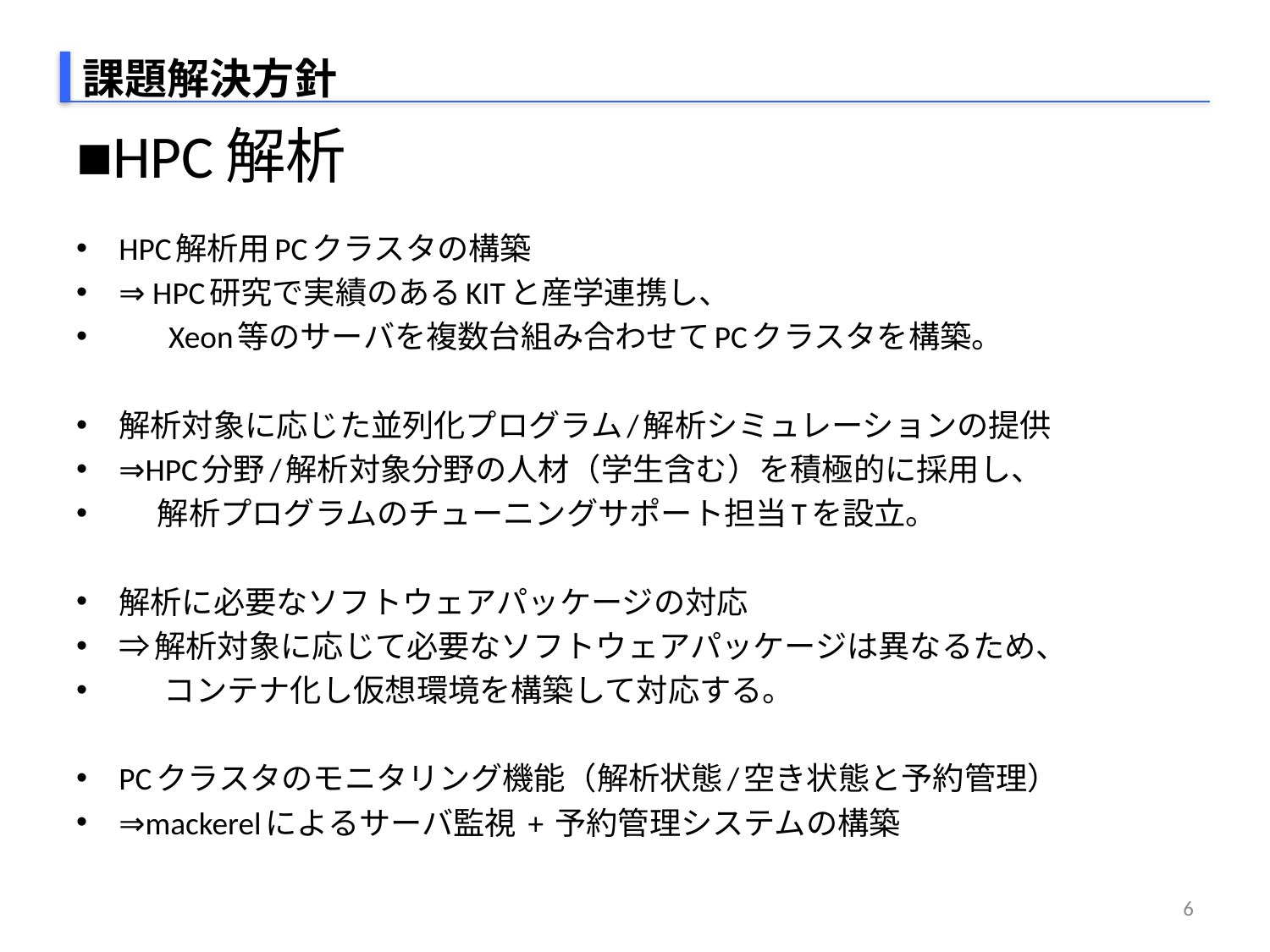

# ■HPC解析
課題解決方針

HPC解析用PCクラスタの構築
⇒ HPC研究で実績のあるKITと産学連携し、
　  Xeon等のサーバを複数台組み合わせてPCクラスタを構築。

解析対象に応じた並列化プログラム/解析シミュレーションの提供
⇒HPC分野/解析対象分野の人材（学生含む）を積極的に採用し、
　 解析プログラムのチューニングサポート担当Tを設立。

解析に必要なソフトウェアパッケージの対応
⇒解析対象に応じて必要なソフトウェアパッケージは異なるため、
　  コンテナ化し仮想環境を構築して対応する。

PCクラスタのモニタリング機能（解析状態/空き状態と予約管理）
⇒mackerelによるサーバ監視 + 予約管理システムの構築

6